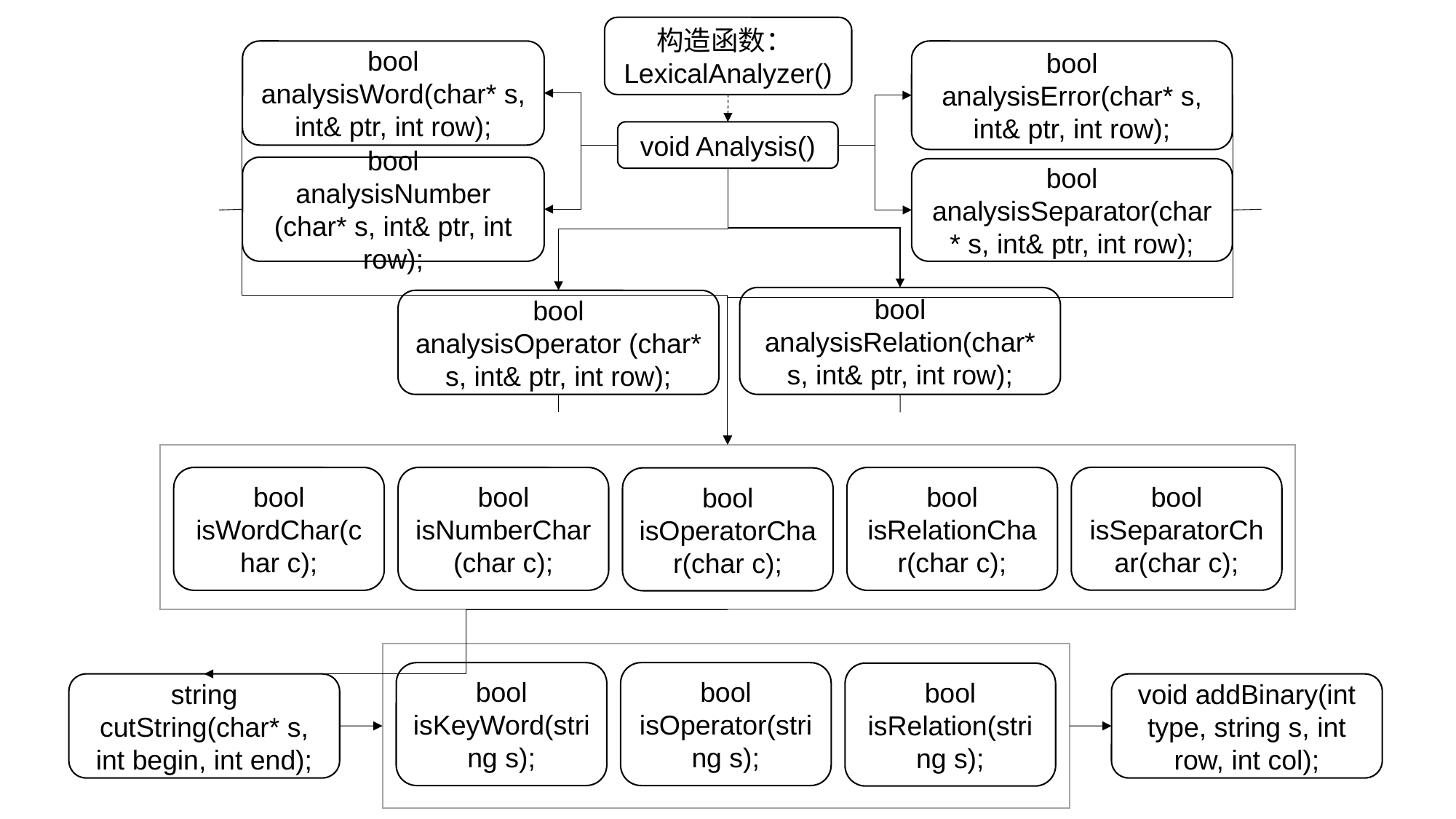

构造函数：LexicalAnalyzer()
bool
analysisError(char* s, int& ptr, int row);
bool analysisWord(char* s, int& ptr, int row);
void Analysis()
bool
analysisNumber (char* s, int& ptr, int row);
bool analysisSeparator(char* s, int& ptr, int row);
bool analysisRelation(char* s, int& ptr, int row);
bool
analysisOperator (char* s, int& ptr, int row);

bool isSeparatorChar(char c);
bool isWordChar(char c);
bool isNumberChar(char c);
bool isRelationChar(char c);
bool isOperatorChar(char c);

bool isKeyWord(string s);
bool isOperator(string s);
bool isRelation(string s);
string cutString(char* s, int begin, int end);
void addBinary(int type, string s, int row, int col);